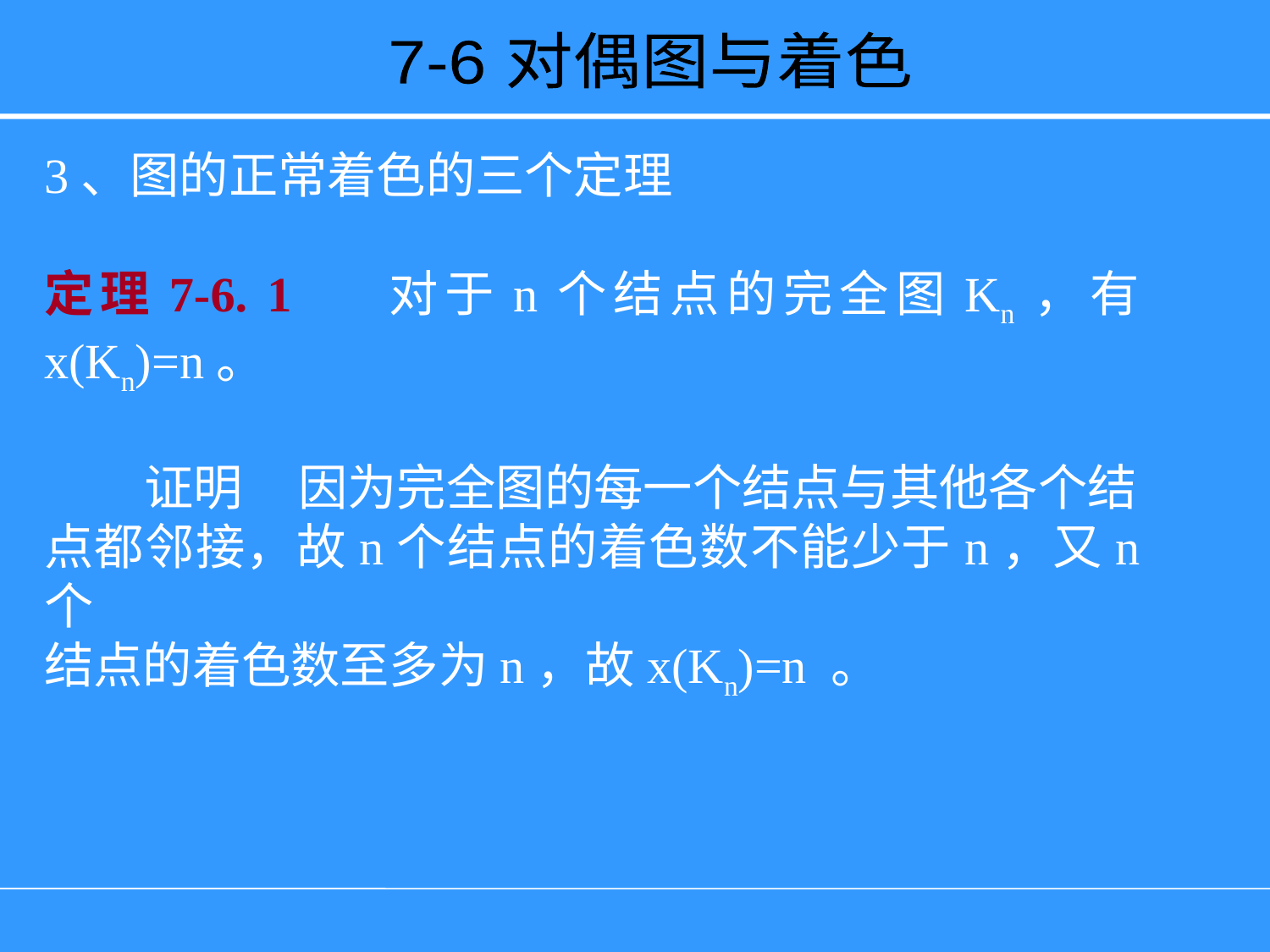

7-6 对偶图与着色

3、图的正常着色的三个定理

定理7-6. 1    对于n个结点的完全图Kn，有x(Kn)=n。

        证明	因为完全图的每一个结点与其他各个结
点都邻接，故n个结点的着色数不能少于n，又n个
结点的着色数至多为n，故x(Kn)=n 。